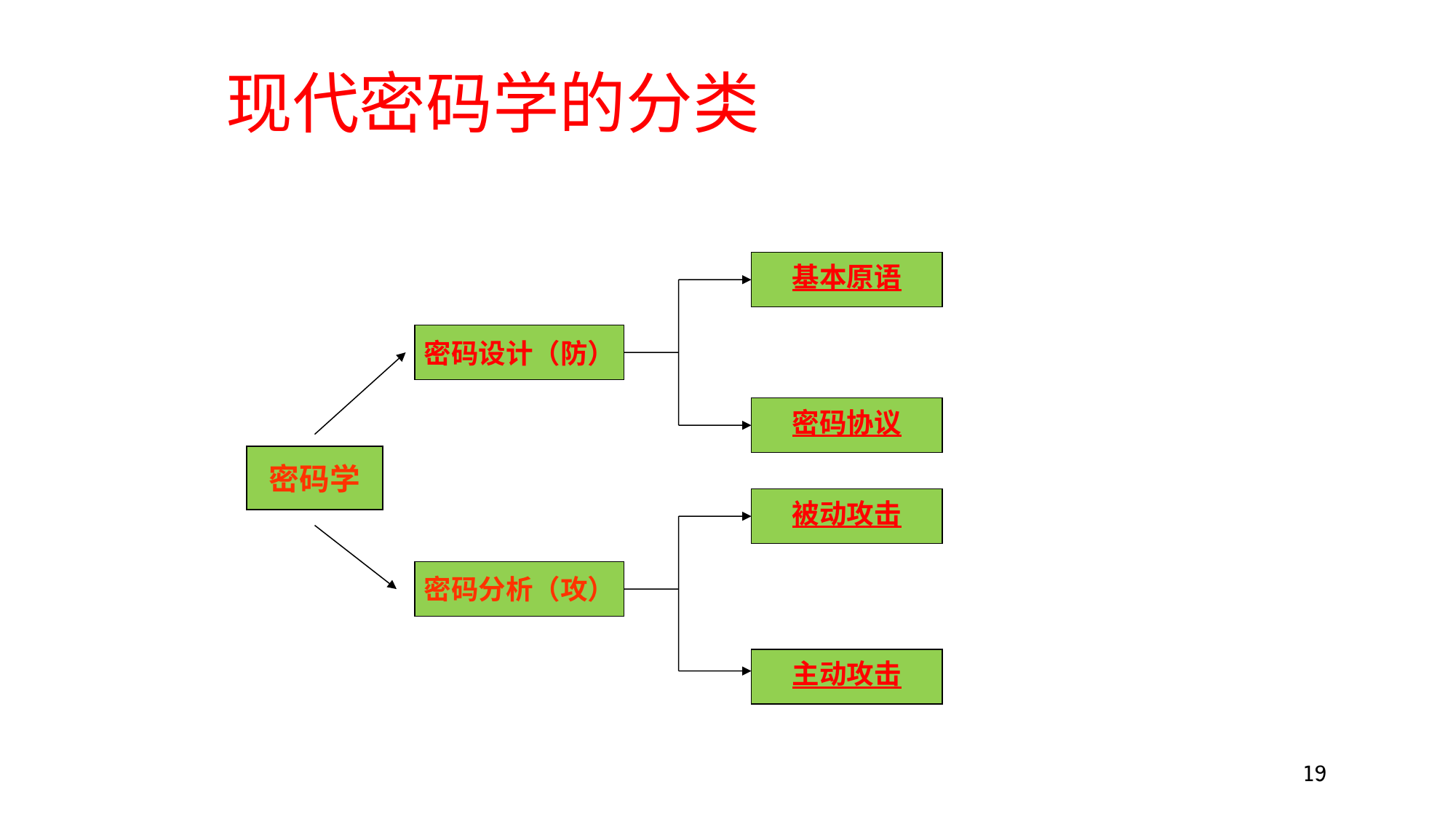

现代密码学的分类

基本原语

密码设计（防）

密码协议

密码学
被动攻击

密码分析（攻）

主动攻击

19